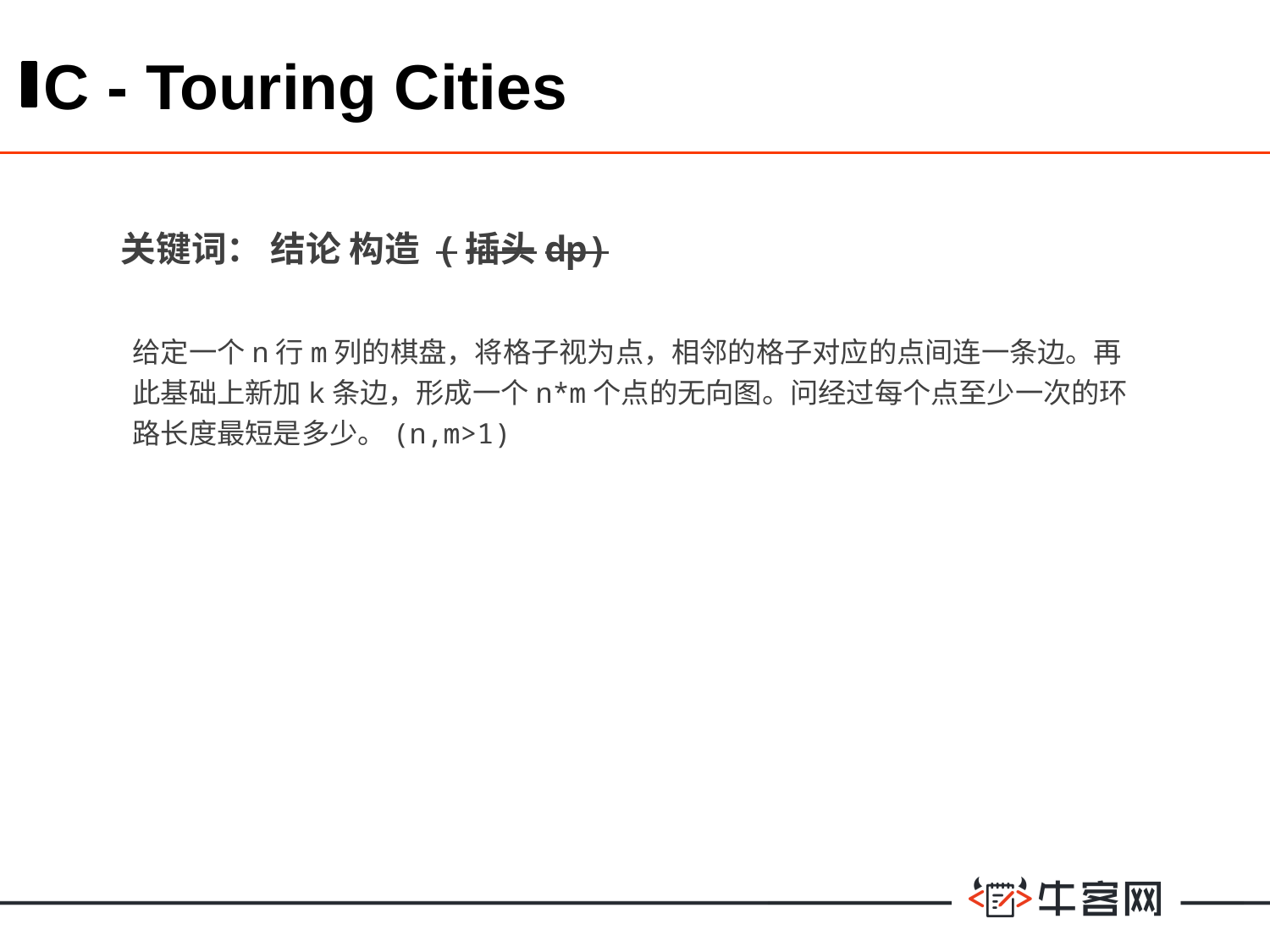

C - Touring Cities

关键词： 结论 构造 (插头dp)
给定一个n行m列的棋盘，将格子视为点，相邻的格子对应的点间连一条边。再此基础上新加k条边，形成一个n*m个点的无向图。问经过每个点至少一次的环路长度最短是多少。(n,m>1)